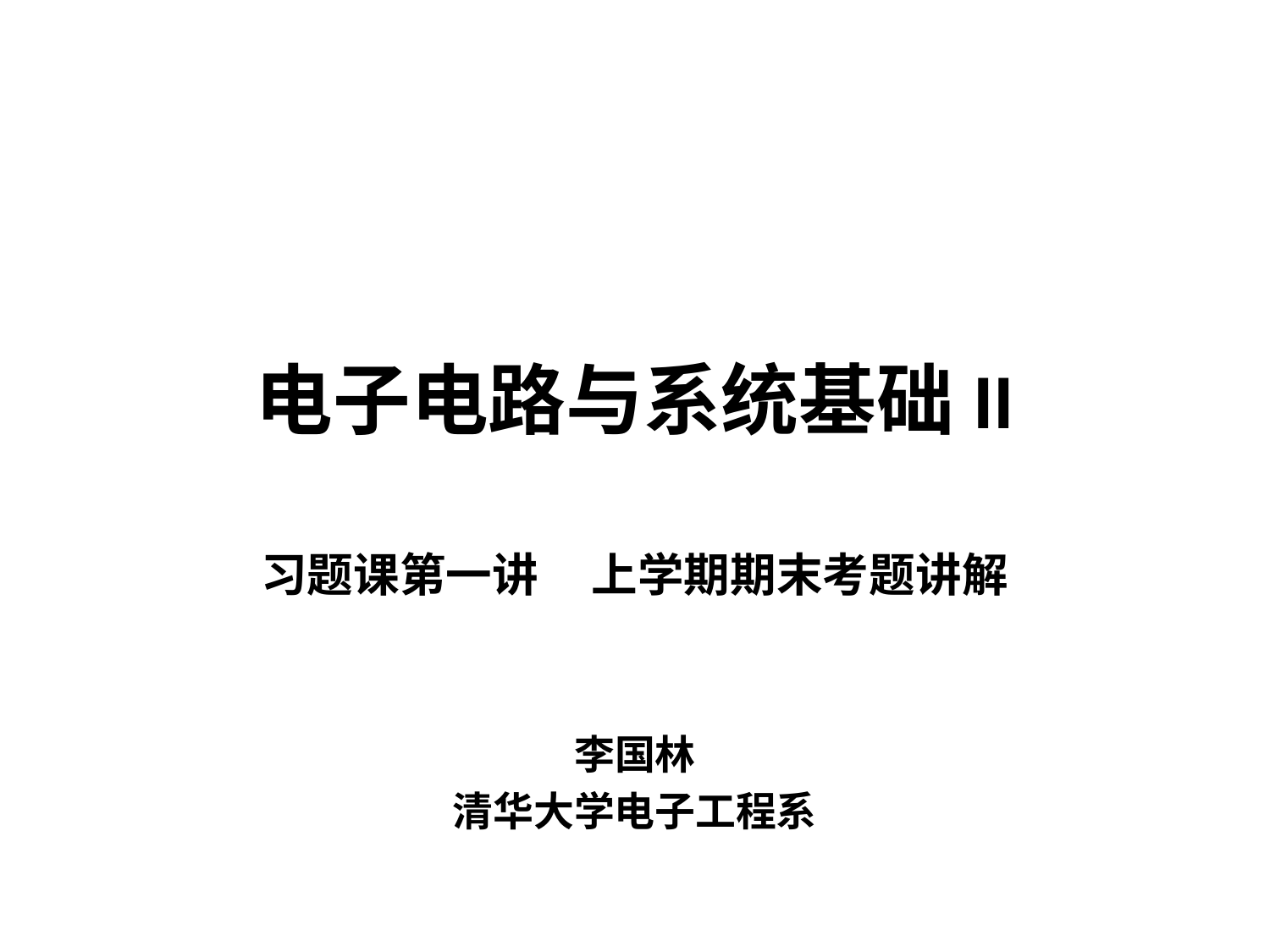

# 电子电路与系统基础II
习题课第一讲     上学期期末考题讲解

李国林
清华大学电子工程系